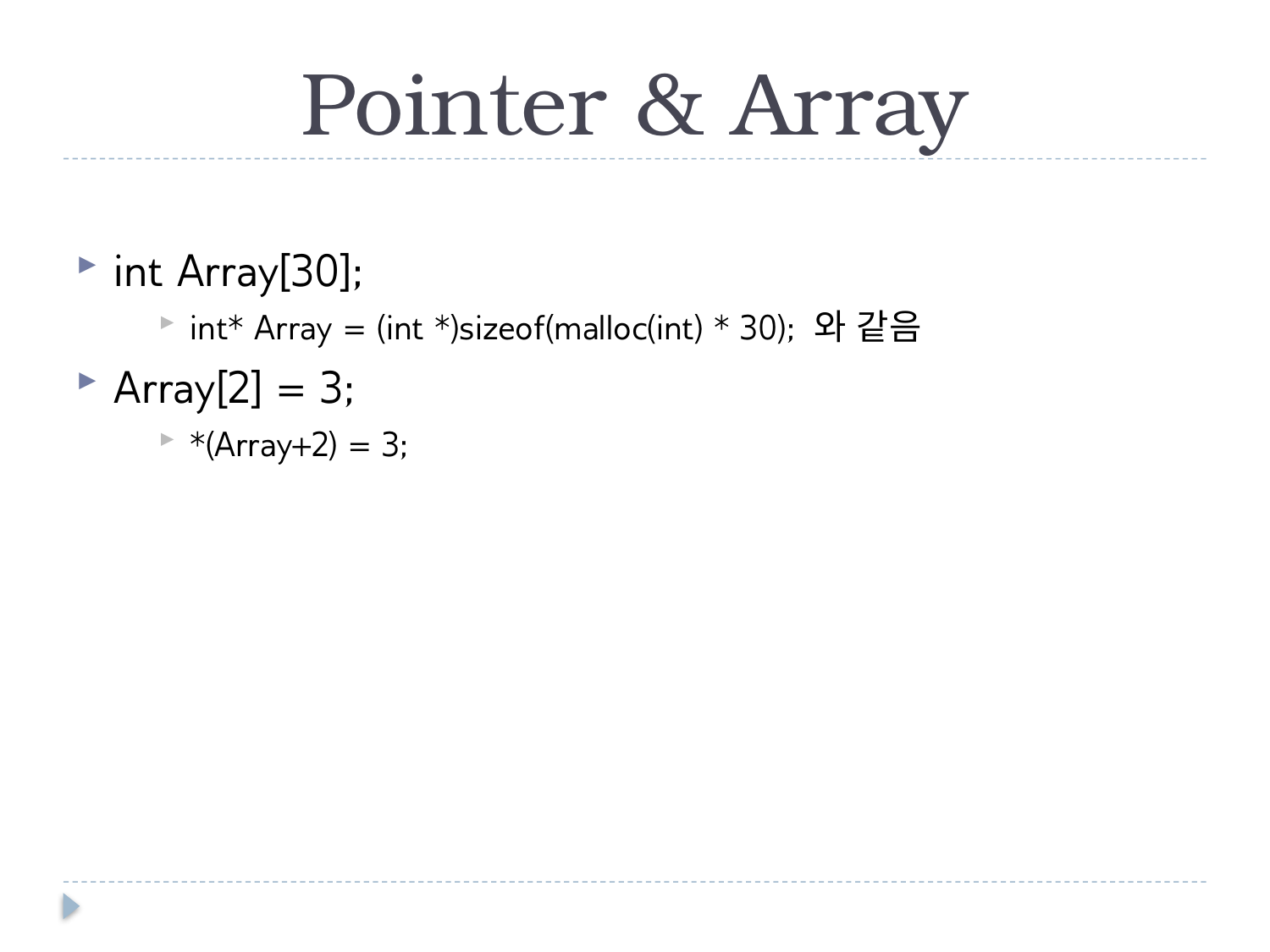

# Pointer & Array

int Array[30];
int* Array = (int *)sizeof(malloc(int) * 30); 와 같음
Array[2] = 3;
*(Array+2) = 3;